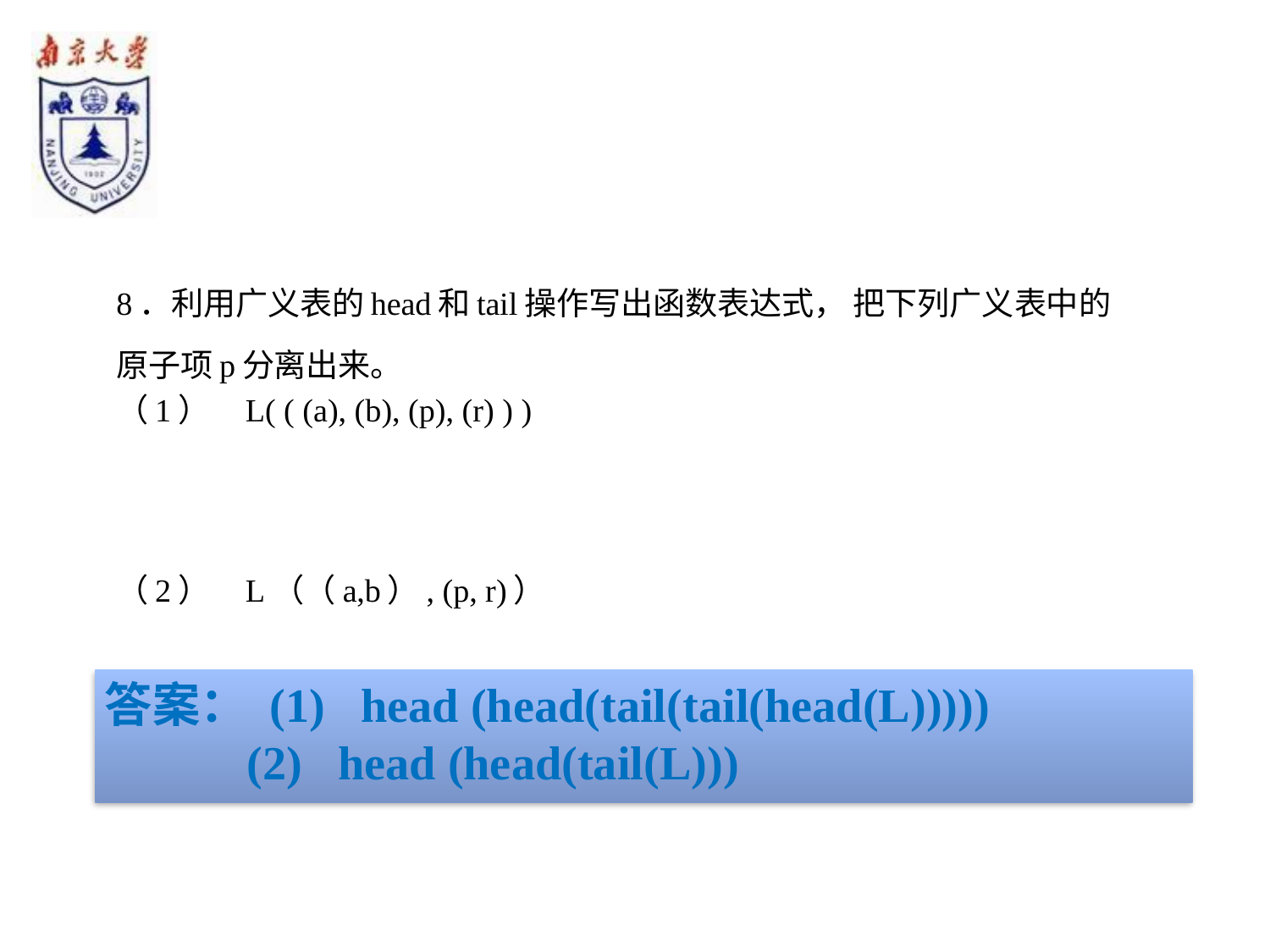

#
8．利用广义表的head和tail操作写出函数表达式， 把下列广义表中的原子项p分离出来。
（1）    L( ( (a), (b), (p), (r) ) )

（2）    L（（a,b）, (p, r)）

答案： (1)   head (head(tail(tail(head(L)))))
            (2)   head (head(tail(L)))